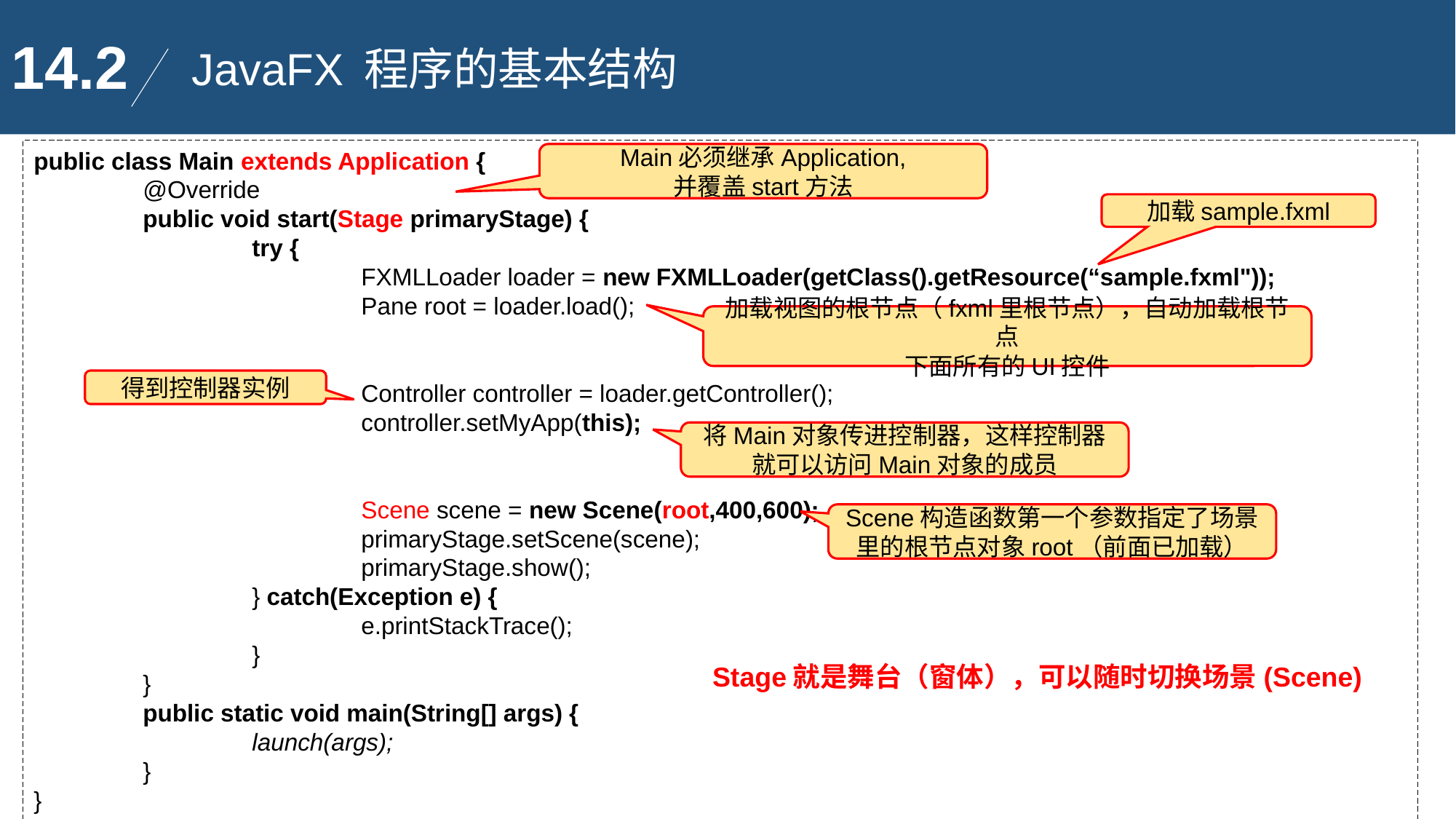

14.2
JavaFX 程序的基本结构
public class Main extends Application {
	@Override
	public void start(Stage primaryStage) {
		try {
			FXMLLoader loader = new FXMLLoader(getClass().getResource(“sample.fxml"));
			Pane root = loader.load();

			Controller controller = loader.getController();
			controller.setMyApp(this);

			Scene scene = new Scene(root,400,600);
			primaryStage.setScene(scene);
			primaryStage.show();
		} catch(Exception e) {
			e.printStackTrace();
		}
	}
	public static void main(String[] args) {
		launch(args);
	}
}
Main必须继承Application,
并覆盖start方法
加载sample.fxml
加载视图的根节点（fxml里根节点），自动加载根节点
下面所有的UI控件
得到控制器实例
将Main对象传进控制器，这样控制器就可以访问Main对象的成员
Scene构造函数第一个参数指定了场景里的根节点对象root（前面已加载）
Stage就是舞台（窗体），可以随时切换场景(Scene)